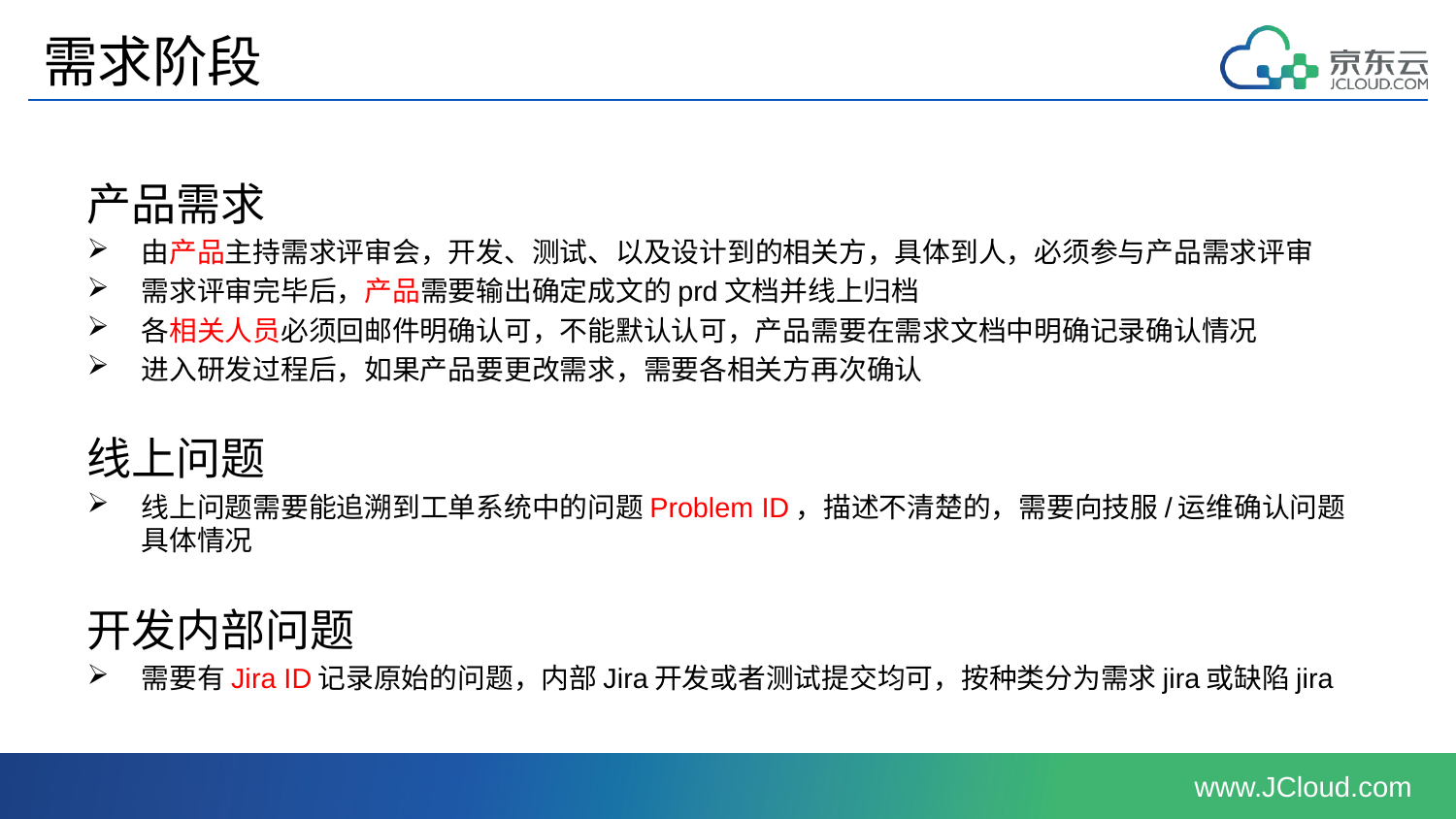

# 需求阶段
产品需求
由产品主持需求评审会，开发、测试、以及设计到的相关方，具体到人，必须参与产品需求评审
需求评审完毕后，产品需要输出确定成文的prd文档并线上归档
各相关人员必须回邮件明确认可，不能默认认可，产品需要在需求文档中明确记录确认情况
进入研发过程后，如果产品要更改需求，需要各相关方再次确认

线上问题
线上问题需要能追溯到工单系统中的问题Problem ID，描述不清楚的，需要向技服/运维确认问题具体情况

开发内部问题
需要有Jira ID记录原始的问题，内部Jira开发或者测试提交均可，按种类分为需求jira或缺陷jira